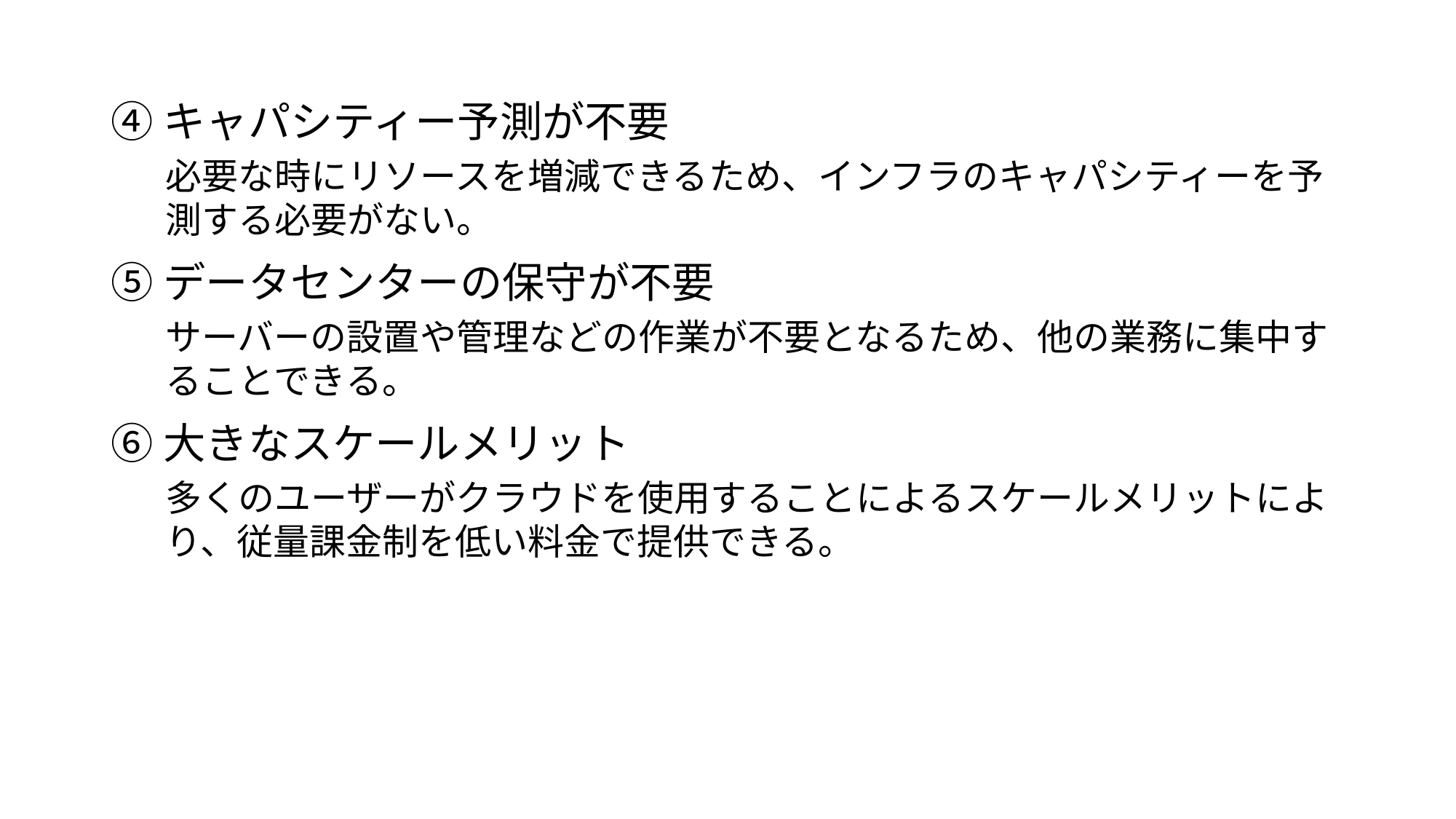

④キャパシティー予測が不要
必要な時にリソースを増減できるため、インフラのキャパシティーを予測する必要がない。
⑤データセンターの保守が不要
サーバーの設置や管理などの作業が不要となるため、他の業務に集中することできる。
⑥大きなスケールメリット
多くのユーザーがクラウドを使用することによるスケールメリットにより、従量課金制を低い料金で提供できる。